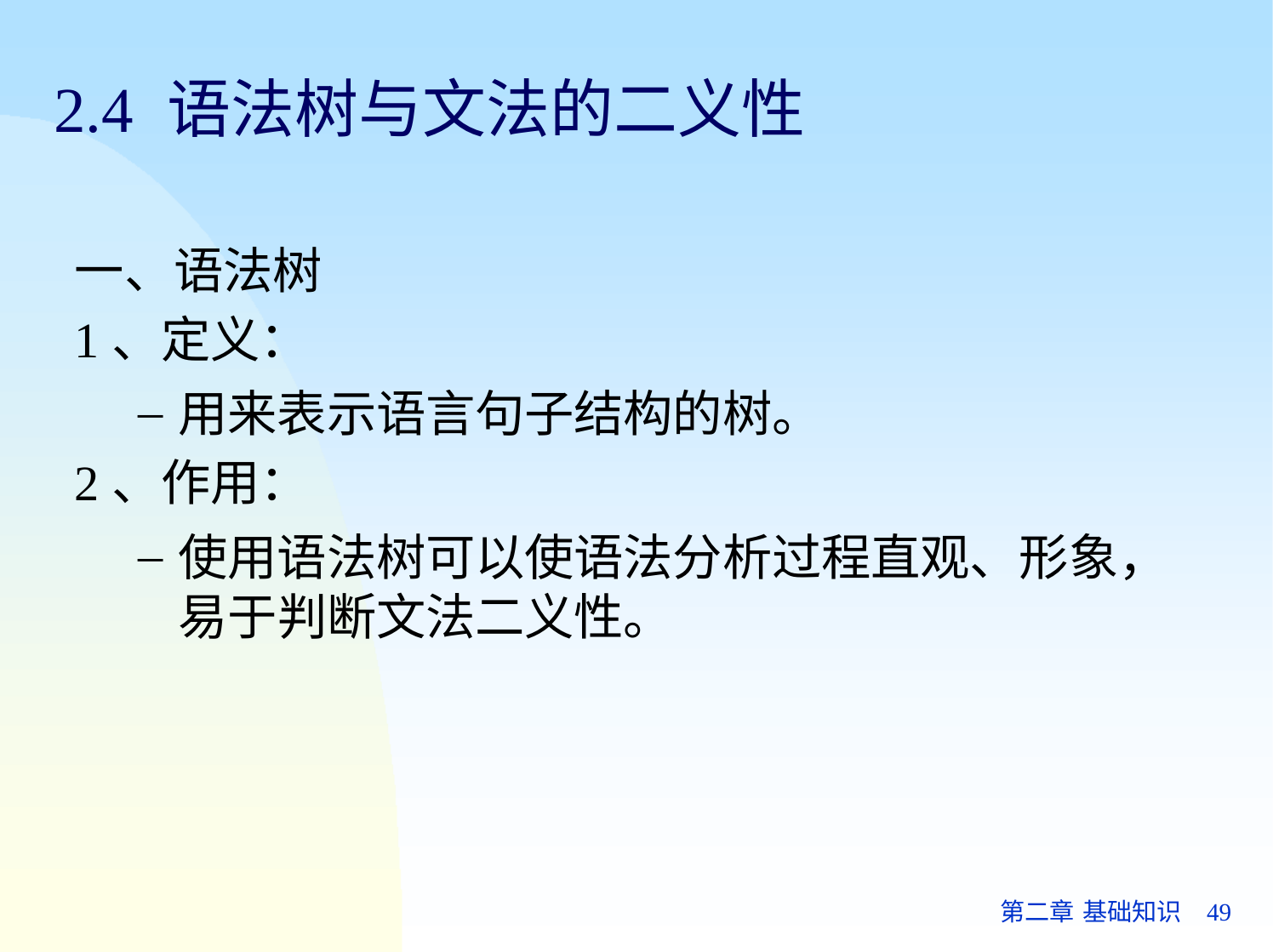

# 2.4	语法树与文法的二义性
一、语法树
1、定义：
用来表示语言句子结构的树。
2、作用：
使用语法树可以使语法分析过程直观、形象， 易于判断文法二义性。
第二章 基础知识	49